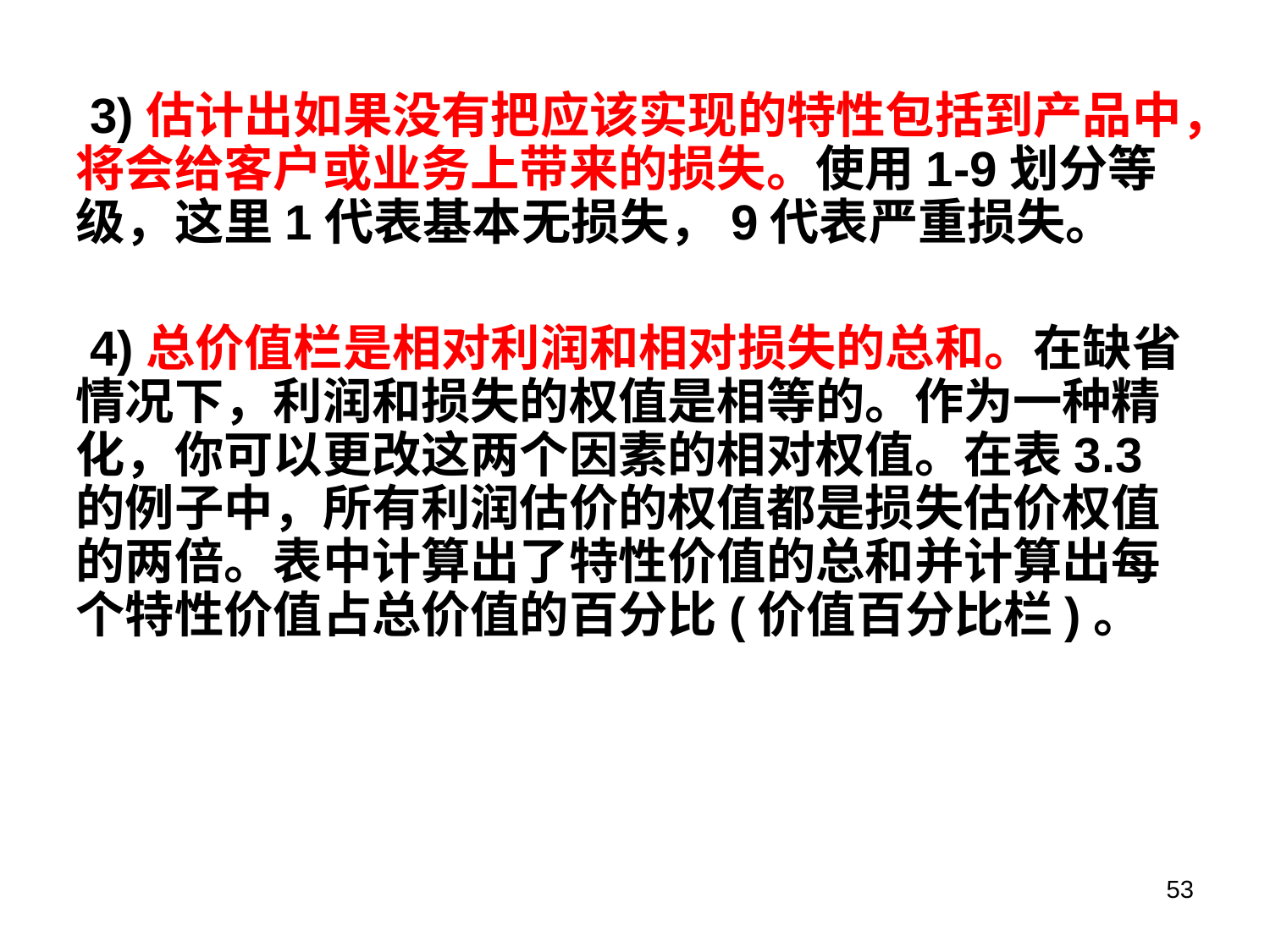

3)估计出如果没有把应该实现的特性包括到产品中，将会给客户或业务上带来的损失。使用1-9划分等级，这里1代表基本无损失，9代表严重损失。

 4)总价值栏是相对利润和相对损失的总和。在缺省情况下，利润和损失的权值是相等的。作为一种精化，你可以更改这两个因素的相对权值。在表3.3的例子中，所有利润估价的权值都是损失估价权值的两倍。表中计算出了特性价值的总和并计算出每个特性价值占总价值的百分比(价值百分比栏)。
53